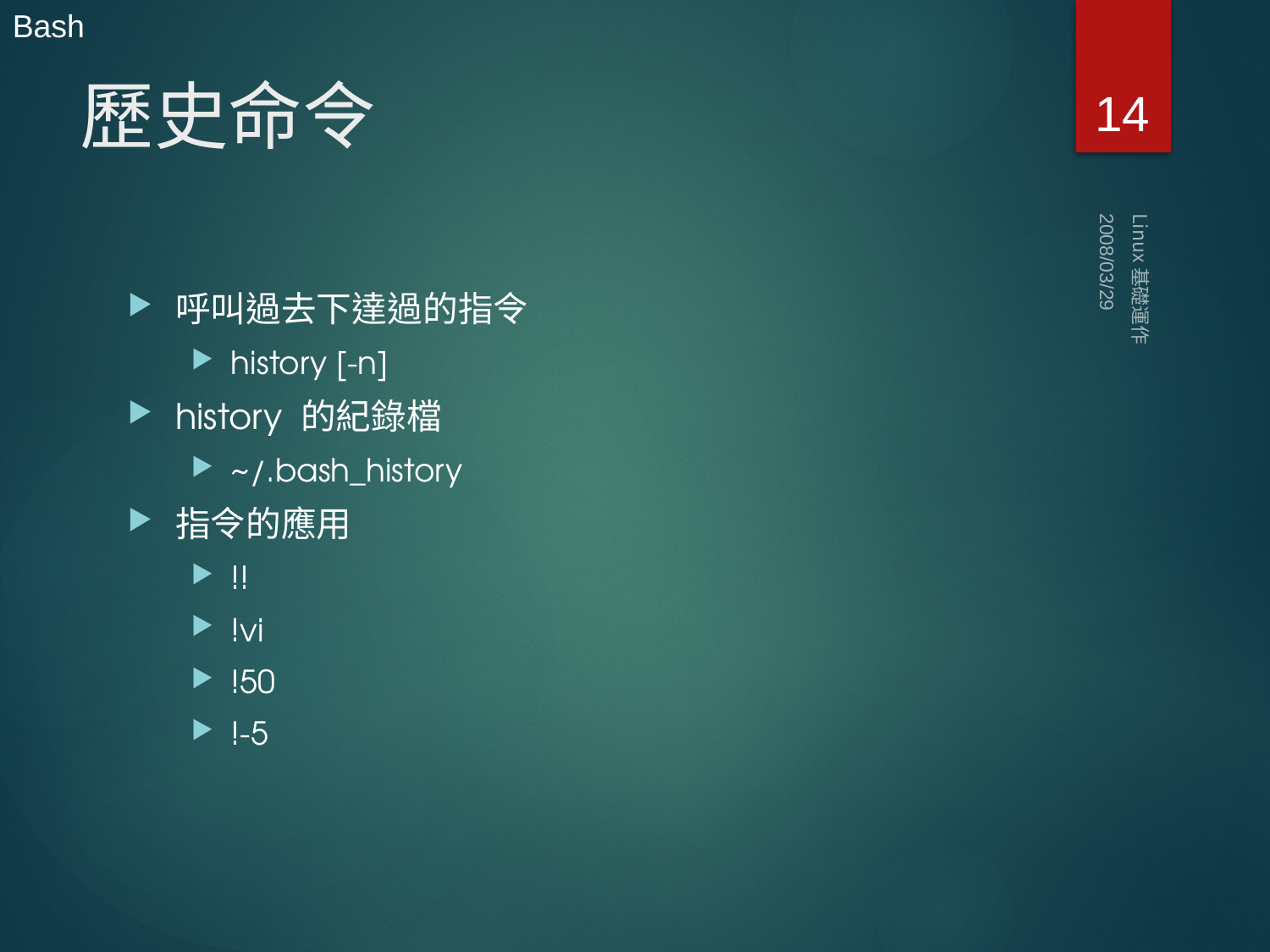

Bash
14
# 歷史命令
2008/03/29
呼叫過去下達過的指令
history [-n]
history 的紀錄檔
~/.bash_history
指令的應用
!!
!vi
!50
!-5
Linux 基礎運作